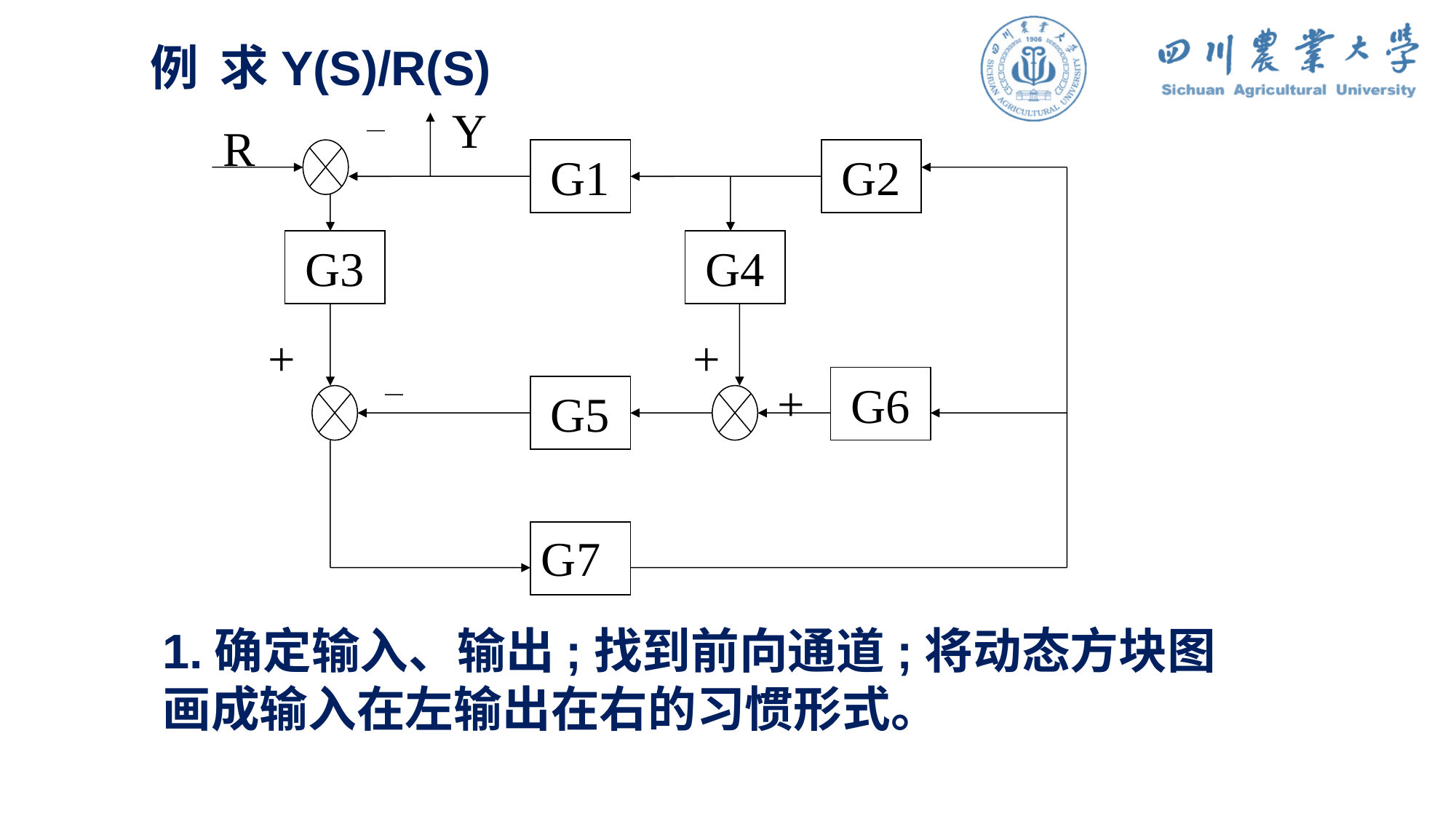

例  求Y(S)/R(S)
Y
R

G1
G2

G3
G4

+
  +
+
G6
G5

G7

1.确定输入、输出;找到前向通道;将动态方块图画成输入在左输出在右的习惯形式。